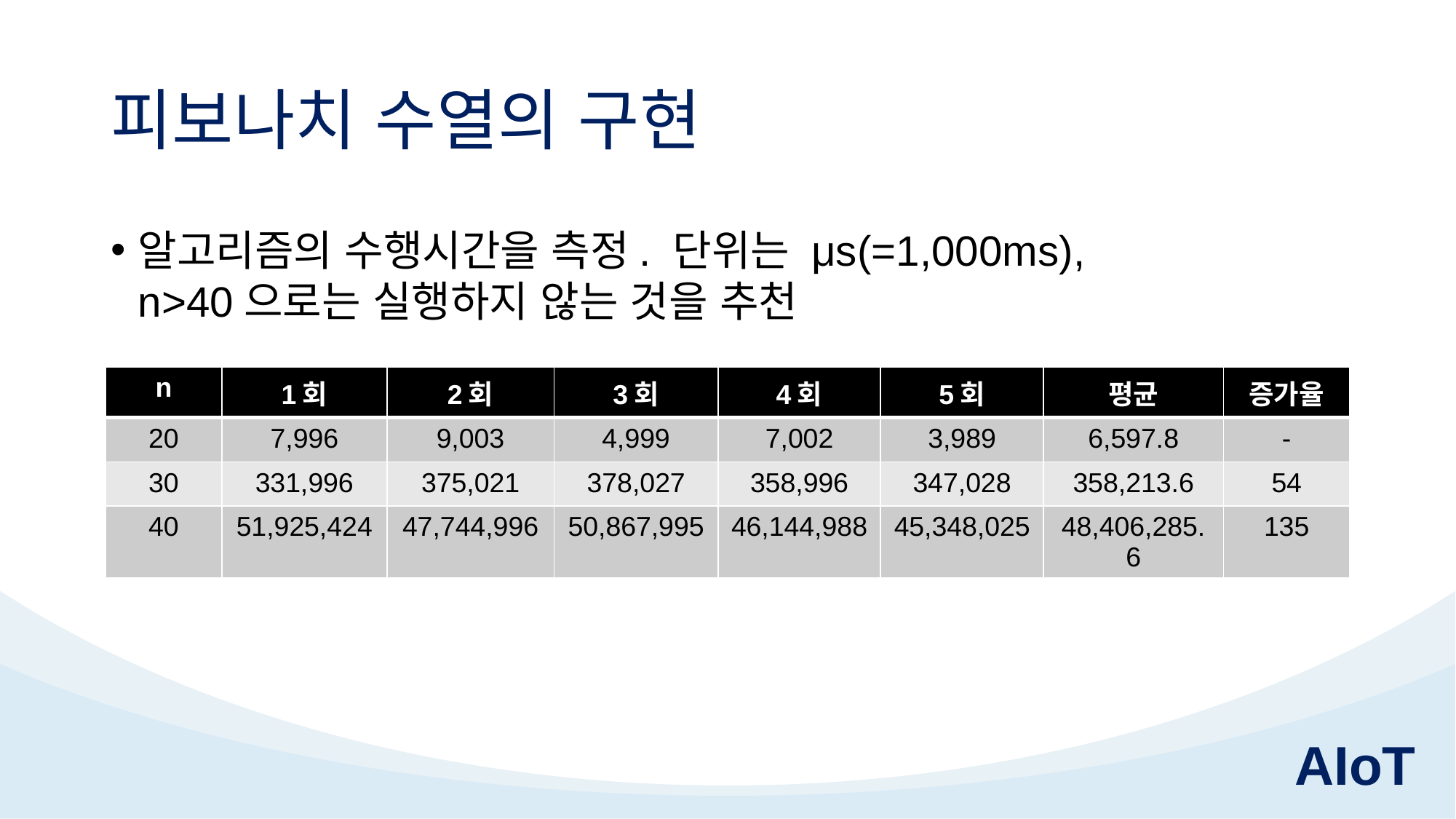

# 피보나치 수열의 구현
알고리즘의 수행시간을 측정. 단위는 μs(=1,000ms),
n>40으로는 실행하지 않는 것을 추천
| n | 1회 | 2회 | 3회 | 4회 | 5회 | 평균 | 증가율 |
| --- | --- | --- | --- | --- | --- | --- | --- |
| 20 | 7,996 | 9,003 | 4,999 | 7,002 | 3,989 | 6,597.8 | - |
| 30 | 331,996 | 375,021 | 378,027 | 358,996 | 347,028 | 358,213.6 | 54 |
| 40 | 51,925,424 | 47,744,996 | 50,867,995 | 46,144,988 | 45,348,025 | 48,406,285.6 | 135 |